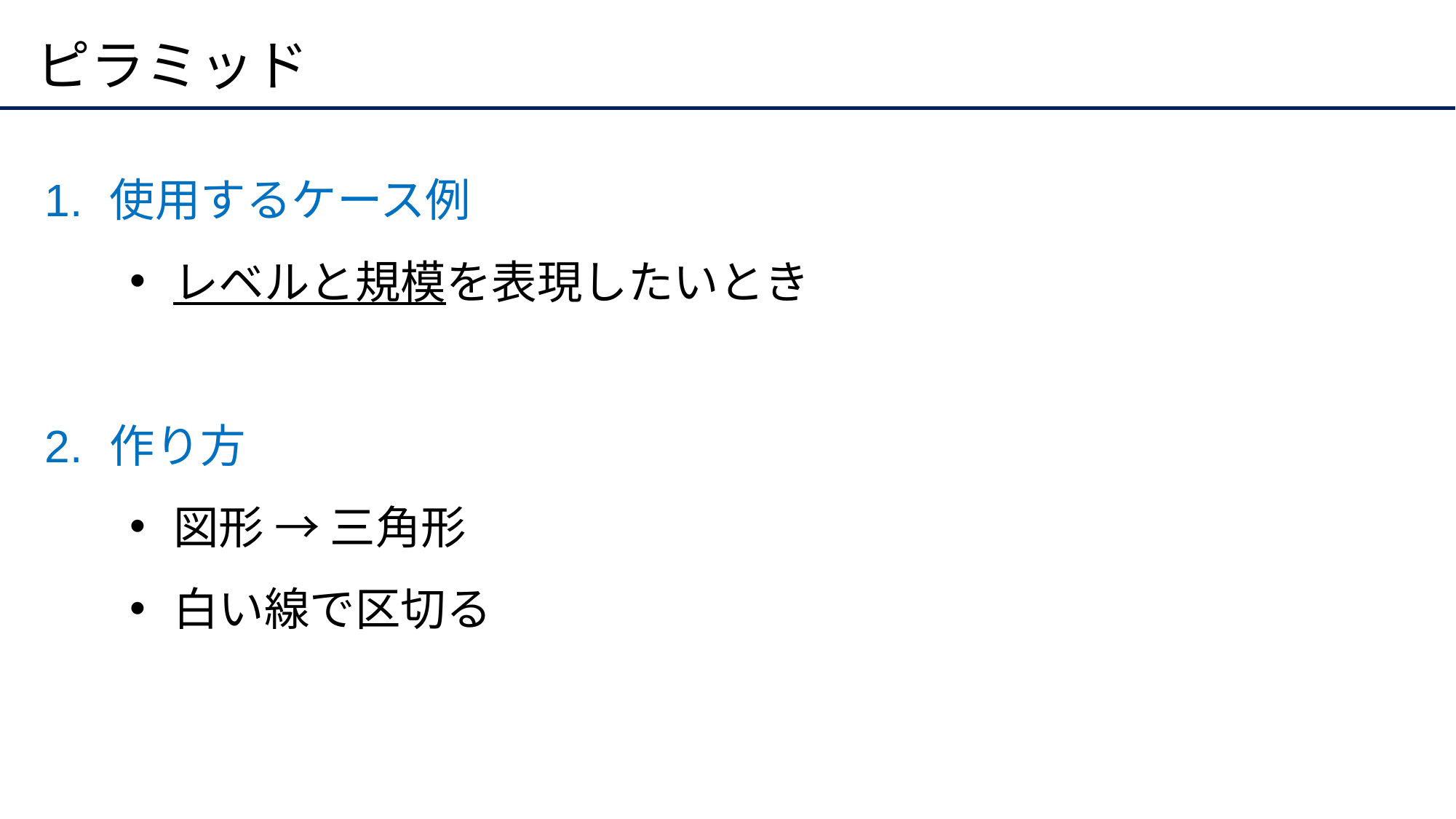

# ピラミッド
使用するケース例
レベルと規模を表現したいとき

作り方
図形 → 三角形
白い線で区切る